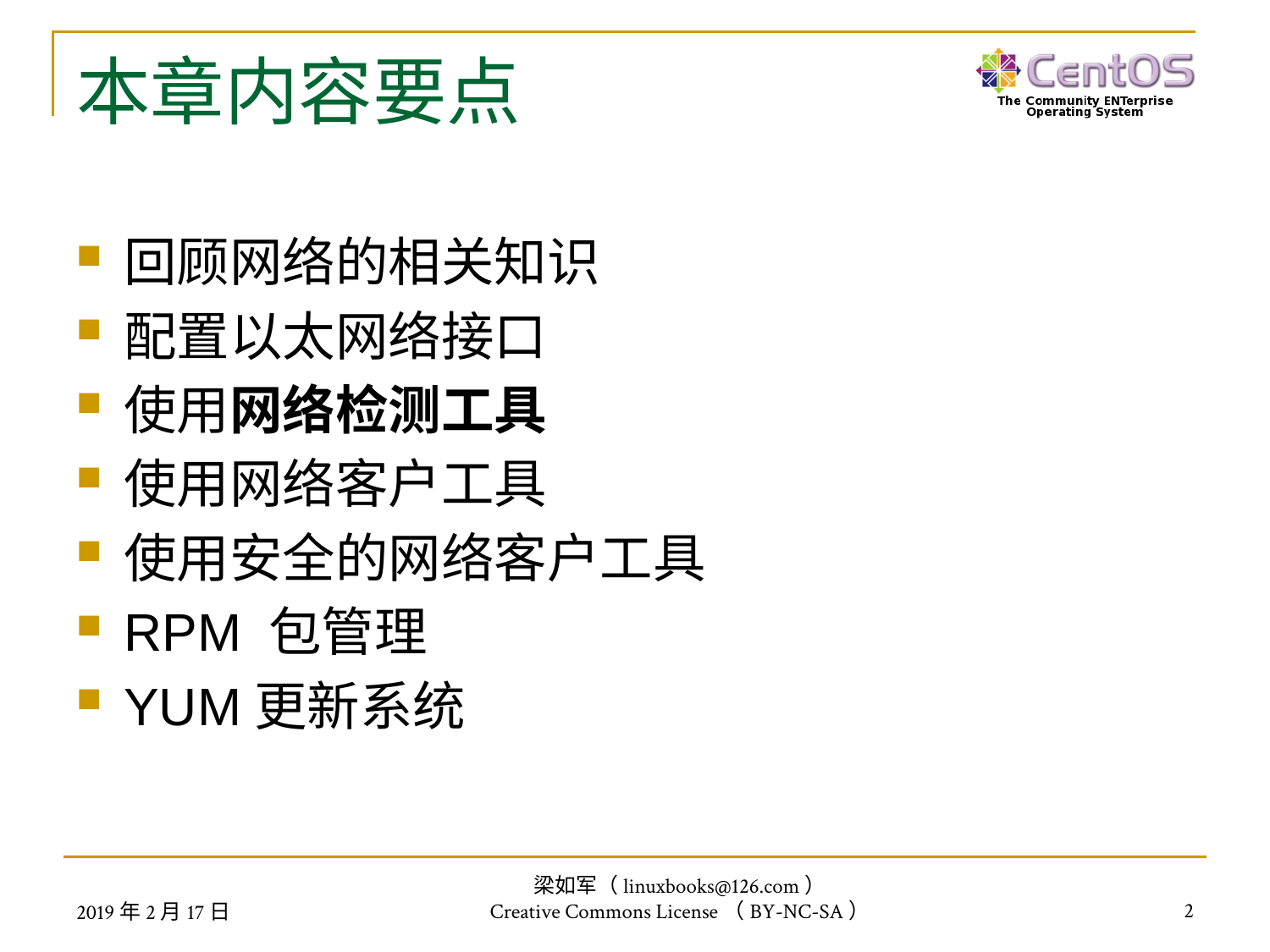

# 本章内容要点
回顾网络的相关知识
配置以太网络接口
使用网络检测工具
使用网络客户工具
使用安全的网络客户工具
RPM 包管理
YUM更新系统

梁如军（linuxbooks@126.com）
Creative Commons License（BY-NC-SA）
2019年2月17日
2